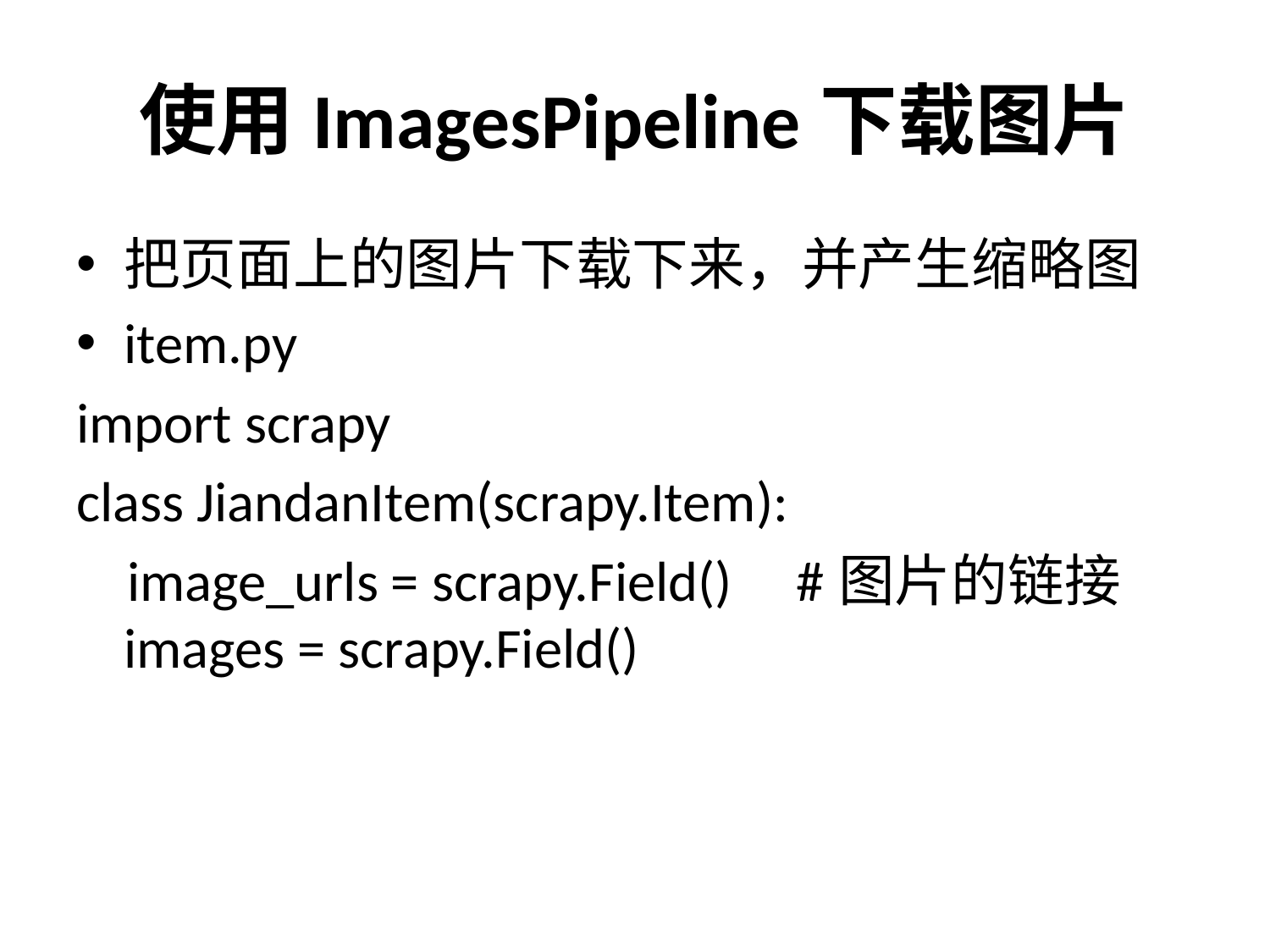

# 使用ImagesPipeline下载图片
把页面上的图片下载下来，并产生缩略图
item.py
import scrapy
class JiandanItem(scrapy.Item):
    image_urls = scrapy.Field()     #图片的链接     images = scrapy.Field()